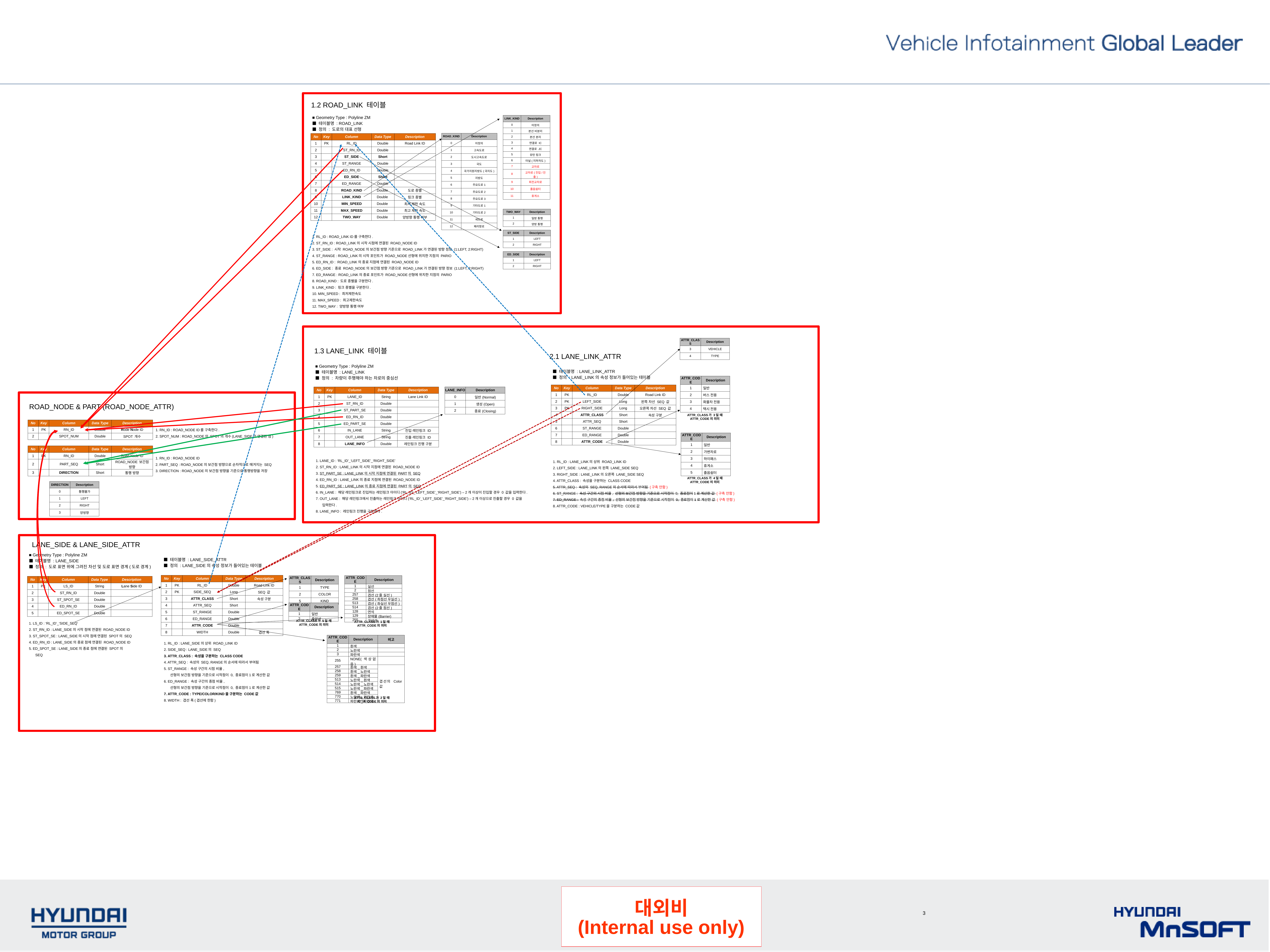

1.2 ROAD_LINK 테이블
■ Geometry Type : Polyline ZM
■ 테이블명 : ROAD_LINK
■ 정의 : 도로의 대표 선형
| LINK\_KIND | Description |
| --- | --- |
| 0 | 미정의 |
| 1 | 본선 비분리 |
| 2 | 본선 분리 |
| 3 | 연결로 IC |
| 4 | 연결로 JC |
| 5 | 유턴 링크 |
| 6 | 터널(지하차도) |
| 7 | 교차로 |
| 8 | 교차로(진입/진출) |
| 9 | 회전교차로 |
| 10 | 졸음쉼터 |
| 11 | 휴게소 |
| ROAD\_KIND | Description |
| --- | --- |
| 0 | 미정의 |
| 1 | 고속도로 |
| 2 | 도시고속도로 |
| 3 | 국도 |
| 4 | 국가지원지방도(국지도) |
| 5 | 지방도 |
| 6 | 주요도로1 |
| 7 | 주요도로2 |
| 8 | 주요도로3 |
| 9 | 기타도로1 |
| 10 | 기타도로2 |
| 11 | 세도로 |
| 12 | 페리항로 |
| No | Key | Column | Data Type | Description |
| --- | --- | --- | --- | --- |
| 1 | PK | RL\_ID | Double | Road Link ID |
| 2 |  | ST\_RN\_ID | Double |  |
| 3 |  | ST\_SIDE | Short |  |
| 4 |  | ST\_RANGE | Double |  |
| 5 |  | ED\_RN\_ID | Double |  |
| 6 |  | ED\_SIDE | Short |  |
| 7 |  | ED\_RANGE | Double |  |
| 8 |  | ROAD\_KIND | Double | 도로 종별 |
| 9 |  | LINK\_KIND | Double | 링크 종별 |
| 10 |  | MIN\_SPEED | Double | 최저 제한 속도 |
| 11 |  | MAX\_SPEED | Double | 최고 제한 속도 |
| 12 |  | TWO\_WAY | Double | 양방향 통행 여부 |
| TWO\_WAY | Description |
| --- | --- |
| 1 | 일방 통행 |
| 2 | 양방 통행 |
| ST\_SIDE | Description |
| --- | --- |
| 1 | LEFT |
| 2 | RIGHT |
1. RL_ID : ROAD_LINK ID를 구축한다.
2. ST_RN_ID : ROAD_LINK의 시작 시점에 연결된 ROAD_NODE ID
3. ST_SIDE : 시작 ROAD_NODE의 보간점 방향 기준으로 ROAD_LINK가 연결된 방향 정보 (1:LEFT, 2:RIGHT)
4. ST_RANGE : ROAD_LINK의 시작 포인트가 ROAD_NODE선형에 위치한 지점의 PARIO
5. ED_RN_ID :  ROAD_LINK의 종료 지점에 연결된 ROAD_NODE ID
6. ED_SIDE : 종료 ROAD_NODE의 보간점 방향 기준으로 ROAD_LINK가 연결된 방향 정보 (1:LEFT, 2:RIGHT)
7. ED_RANGE : ROAD_LINK의 종료 포인트가 ROAD_NODE선형에 위치한 지점의 PARIO
8. ROAD_KIND : 도로 종별을 구분한다.
9. LINK_KIND : 링크 종별을 구분한다.
10. MIN_SPEED : 최저제한속도
11. MAX_SPEED : 최고제한속도
12. TWO_WAY : 양방향 통행 여부
| ED\_SIDE | Description |
| --- | --- |
| 1 | LEFT |
| 2 | RIGHT |

| ATTR\_CLASS | Description |
| --- | --- |
| 3 | VEHICLE |
| 4 | TYPE |
1.3 LANE_LINK 테이블
2.1 LANE_LINK_ATTR
■ Geometry Type : Polyline ZM
■ 테이블명 : LANE_LINK
■ 정의 : 차량이 주행해야 하는 차로의 중심선
■ 테이블명 : LANE_LINK_ATTR
■ 정의 : LANE_LINK의 속성 정보가 들어있는 테이블
| ATTR\_CODE | Description |
| --- | --- |
| 1 | 일반 |
| 2 | 버스 전용 |
| 3 | 화물차 전용 |
| 4 | 택시 전용 |
| No | Key | Column | Data Type | Description |
| --- | --- | --- | --- | --- |
| 1 | PK | RL\_ID | Double | Road Link ID |
| 2 | PK | LEFT\_SIDE | Long | 왼쪽 차선 SEQ 값 |
| 3 | PK | RIGHT\_SIDE | Long | 오른쪽 차선 SEQ 값 |
| 4 |  | ATTR\_CLASS | Short | 속성 구분 |
| 5 |  | ATTR\_SEQ | Short |  |
| 6 |  | ST\_RANGE | Double |  |
| 7 |  | ED\_RANGE | Double |  |
| 8 |  | ATTR\_CODE | Double |  |
| No | Key | Column | Data Type | Description |
| --- | --- | --- | --- | --- |
| 1 | PK | LANE\_ID | String | Lane Link ID |
| 2 |  | ST\_RN\_ID | Double |  |
| 3 |  | ST\_PART\_SE | Double |  |
| 4 |  | ED\_RN\_ID | Double |  |
| 5 |  | ED\_PART\_SE | Double |  |
| 6 |  | IN\_LANE | String | 진입 레인링크 ID |
| 7 |  | OUT\_LANE | String | 진출 레인링크 ID |
| 8 |  | LANE\_INFO | Double | 레인링크 진행 구분 |
| LANE\_INFO | Description |
| --- | --- |
| 0 | 일반(Normal) |
| 1 | 생성(Open) |
| 2 | 종료(Closing) |

ROAD_NODE & PART (ROAD_NODE_ATTR)
ATTR_CLASS가 3일 때
ATTR_CODE의 의미
| No | Key | Column | Data Type | Description |
| --- | --- | --- | --- | --- |
| 1 | PK | RN\_ID | Double | Rode Node ID |
| 2 |  | SPOT\_NUM | Double | SPOT 개수 |
1. RN_ID : ROAD_NODE ID를 구축한다.
2. SPOT_NUM : ROAD_NODE의 SPOT의 개수(LANE_SIDE의 연결된 점)

| ATTR\_CODE | Description |
| --- | --- |
| 1 | 일반 |
| 2 | 가변차로 |
| 3 | 하이패스 |
| 4 | 휴게소 |
| 5 | 졸음쉼터 |
| No | Key | Column | Data Type | Description |
| --- | --- | --- | --- | --- |
| 1 | PK | RN\_ID | Double | Road Node ID |
| 2 |  | PART\_SEQ | Short | ROAD\_NODE 보간점 방향 |
| 3 |  | DIRECTION | Short | 통행 방향 |
1. RN_ID : ROAD_NODE ID
2. PART_SEQ : ROAD_NODE의 보간점 방향으로 순차적으로 매겨지는 SEQ
3. DIRECTION : ROAD_NODE의 보간점 방향을 기준으로 통행방향을 저장
1. LANE_ID : ‘RL_ID’_‘LEFT_SIDE’_‘RIGHT_SIDE’
2. ST_RN_ID : LANE_LINK의 시작 지점에 연결된 ROAD_NODE ID
3. ST_PART_SE : LANE_LINK의 시작 지점에 연결된 PART의 SEQ
4. ED_RN_ID : LANE_LINK의 종료 지점에 연결된 ROAD_NODE ID
5. ED_PART_SE : LANE_LINK의 종료 지점에 연결된 PART의 SEQ
6. IN_LANE : 해당 레인링크로 진입하는 레인링크 아이디(‘RL_ID’_‘LEFT_SIDE’_‘RIGHT_SIDE’) – 2개 이상이 진입할 경우 0 값을 입력한다.
7. OUT_LANE : 해당 레인링크에서 진출하는 레인링크 아이디(‘RL_ID’_‘LEFT_SIDE’_‘RIGHT_SIDE’) – 2개 이상으로 진출할 경우 0 값을 입력한다.
8. LANE_INFO : 레인링크 진행을 구분한다.
1. RL_ID : LANE_LINK의 상위 ROAD_LINK ID
2. LEFT_SIDE : LANE_LINK의 왼쪽 LANE_SIDE SEQ
3. RIGHT_SIDE : LANE_LINK의 오른쪽 LANE_SIDE SEQ
4. ATTR_CLASS : 속성을 구분하는 CLASS CODE
5. ATTR_SEQ : 속성의 SEQ, RANGE의 순서에 따라서 부여됨 (구축 안함)
6. ST_RANGE : 속성 구간의 시점 비율, 선형의 보간점 방향을 기준으로 시작점이 0, 종료점이1로 계산한 값 (구축 안함)
7. ED_RANGE : 속성 구간의 종점 비율, 선형의 보간점 방향을 기준으로 시작점이 0, 종료점이1로 계산한 값 (구축 안함)
8. ATTR_CODE : VEHICLE/TYPE을 구분하는 CODE값
ATTR_CLASS가 4일 때
ATTR_CODE의 의미
| DIRECTION | Description |
| --- | --- |
| 0 | 통행불가 |
| 1 | LEFT |
| 2 | RIGHT |
| 3 | 양방향 |

LANE_SIDE & LANE_SIDE_ATTR
■ Geometry Type : Polyline ZM
■ 테이블명 : LANE_SIDE
■ 정의 : 도로 표면 위에 그려진 차선 및 도로 표면 경계(도로 경계)
■ 테이블명 : LANE_SIDE_ATTR
■ 정의 : LANE_SIDE의 속성 정보가 들어있는 테이블
| No | Key | Column | Data Type | Description |
| --- | --- | --- | --- | --- |
| 1 | PK | RL\_ID | Double | Road Link ID |
| 2 | PK | SIDE\_SEQ | Long | SEQ 값 |
| 3 |  | ATTR\_CLASS | Short | 속성 구분 |
| 4 |  | ATTR\_SEQ | Short |  |
| 5 |  | ST\_RANGE | Double |  |
| 6 |  | ED\_RANGE | Double |  |
| 7 |  | ATTR\_CODE | Double |  |
| 8 |  | WIDTH | Double | 겹선 폭 |
| ATTR\_CODE | Description |
| --- | --- |
| 1 | 실선 |
| 2 | 점선 |
| 257 | 겹선(2줄 실선) |
| 258 | 겹선(좌점선 우실선) |
| 513 | 겹선(좌실선 우점선) |
| 514 | 겹선(2줄 점선) |
| 128 | 연석 |
| 129 | 장애물(Barrier) |
| 255 | 가상선 |
| ATTR\_CLASS | Description |
| --- | --- |
| 1 | TYPE |
| 2 | COLOR |
| 5 | KIND |
| No | Key | Column | Data Type | Description |
| --- | --- | --- | --- | --- |
| 1 | PK | LS\_ID | String | Lane Side ID |
| 2 |  | ST\_RN\_ID | Double |  |
| 3 |  | ST\_SPOT\_SE | Double |  |
| 4 |  | ED\_RN\_ID | Double |  |
| 5 |  | ED\_SPOT\_SE | Double |  |
| ATTR\_CODE | Description |
| --- | --- |
| 1 | 일반 |
| 2 | 중앙선 |
ATTR_CLASS가 5일 때
ATTR_CODE의 의미
1. LS_ID : ‘RL_ID’_‘SIDE_SEQ’
2. ST_RN_ID : LANE_SIDE의 시작 점에 연결된 ROAD_NODE ID
3. ST_SPOT_SE : LANE_SIDE의 시작 점에 연결된 SPOT의 SEQ
4. ED_RN_ID : LANE_SIDE의 종료 점에 연결된 ROAD_NODE ID
5. ED_SPOT_SE : LANE_SIDE의 종료 점에 연결된 SPOT의 SEQ
ATTR_CLASS가 1일 때
ATTR_CODE의 의미
| ATTR\_CODE | Description | 비고 |
| --- | --- | --- |
| 1 | 흰색 |  |
| 2 | 노란색 |  |
| 3 | 파란색 |  |
| 255 | NONE(색상없음) |  |
| 257 | 흰색\_흰색 | 겹선의 Color값 |
| 258 | 흰색\_노란색 |  |
| 259 | 흰색\_파란색 |  |
| 513 | 노란색\_흰색 |  |
| 514 | 노란색\_노란색 |  |
| 515 | 노란색\_파란색 |  |
| 769 | 흰색\_파란색 |  |
| 770 | 노란색\_파란색 |  |
| 771 | 파란색\_파란색 |  |
1. RL_ID : LANE_SIDE의 상위 ROAD_LINK ID
2. SIDE_SEQ : LANE_SIDE의 SEQ
3. ATTR_CLASS : 속성을 구분하는 CLASS CODE
4. ATTR_SEQ : 속성의 SEQ, RANGE의 순서에 따라서 부여됨
5. ST_RANGE : 속성 구간의 시점 비율,
선형의 보간점 방향을 기준으로 시작점이 0, 종료점이1로 계산한 값
6. ED_RANGE : 속성 구간의 종점 비율,
선형의 보간점 방향을 기준으로 시작점이 0, 종료점이1로 계산한 값
7. ATTR_CODE : TYPE/COLOR/KIND을 구분하는 CODE값
8. WIDTH : 겹선 폭(겹선에 한함)
ATTR_CLASS가 2일 때
ATTR_CODE의 의미
3